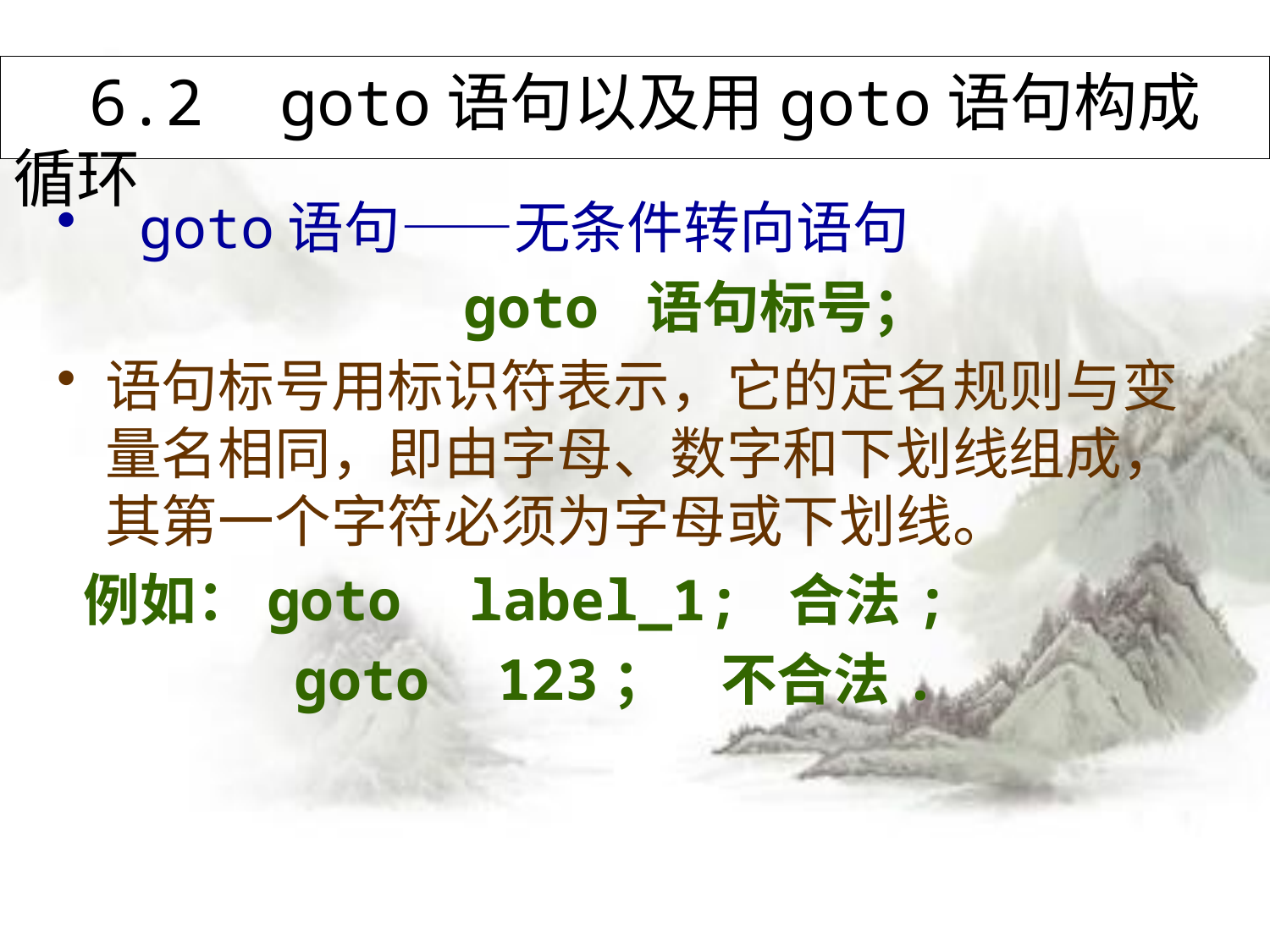

# 6.2  goto语句以及用goto语句构成循环
 goto语句——无条件转向语句
            goto 语句标号；
语句标号用标识符表示，它的定名规则与变量名相同，即由字母、数字和下划线组成，其第一个字符必须为字母或下划线。
 例如：goto  label_1; 合法;
       goto  123；    不合法.